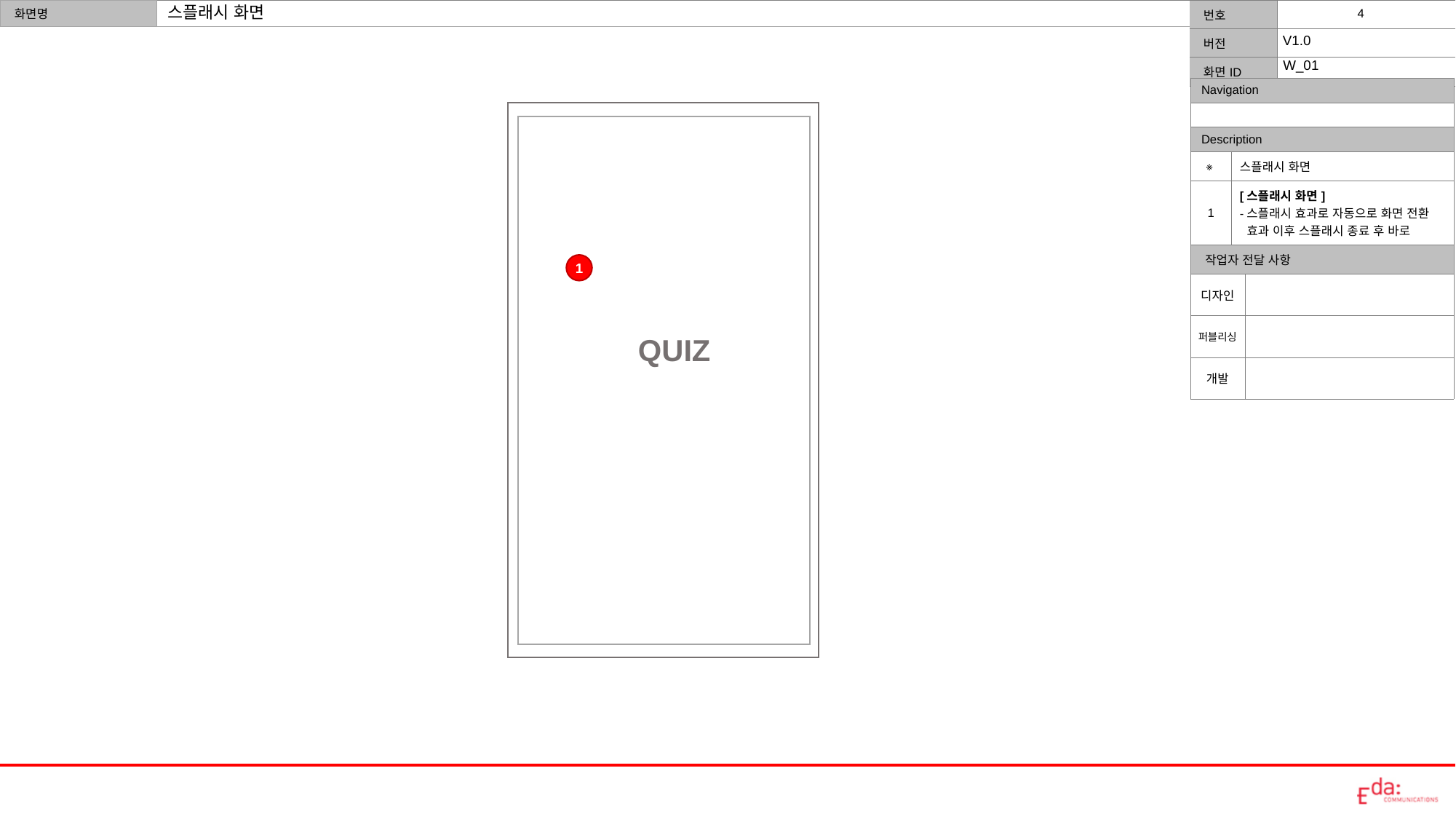

스플래시 화면
W_01
| Navigation |  |  |
| --- | --- | --- |
|  |  |  |
| Description |  |  |
| ※ | 스플래시 화면 |  |
| 1 | [스플래시 화면] -스플래시 효과로 자동으로 화면 전환 효과 이후 스플래시 종료 후 바로 |  |
| 작업자 전달 사항 |  |  |
| 디자인 |  |  |
| 퍼블리싱 |  |  |
| 개발 |  |  |

1
QUIZ